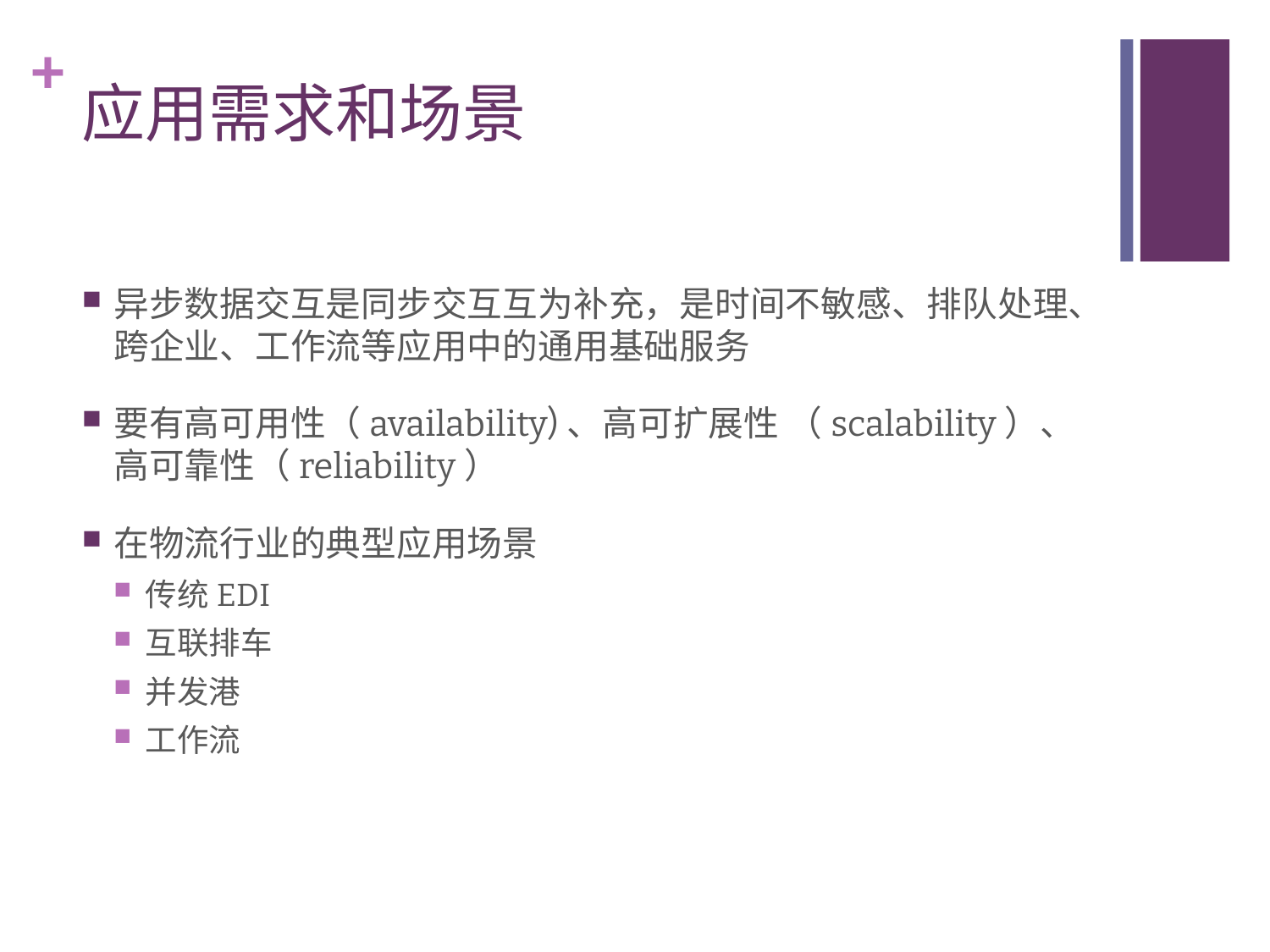

# 应用需求和场景
异步数据交互是同步交互互为补充，是时间不敏感、排队处理、跨企业、工作流等应用中的通用基础服务
要有高可用性（availability)、高可扩展性 （scalability）、高可靠性（reliability）
在物流行业的典型应用场景
传统EDI
互联排车
并发港
工作流